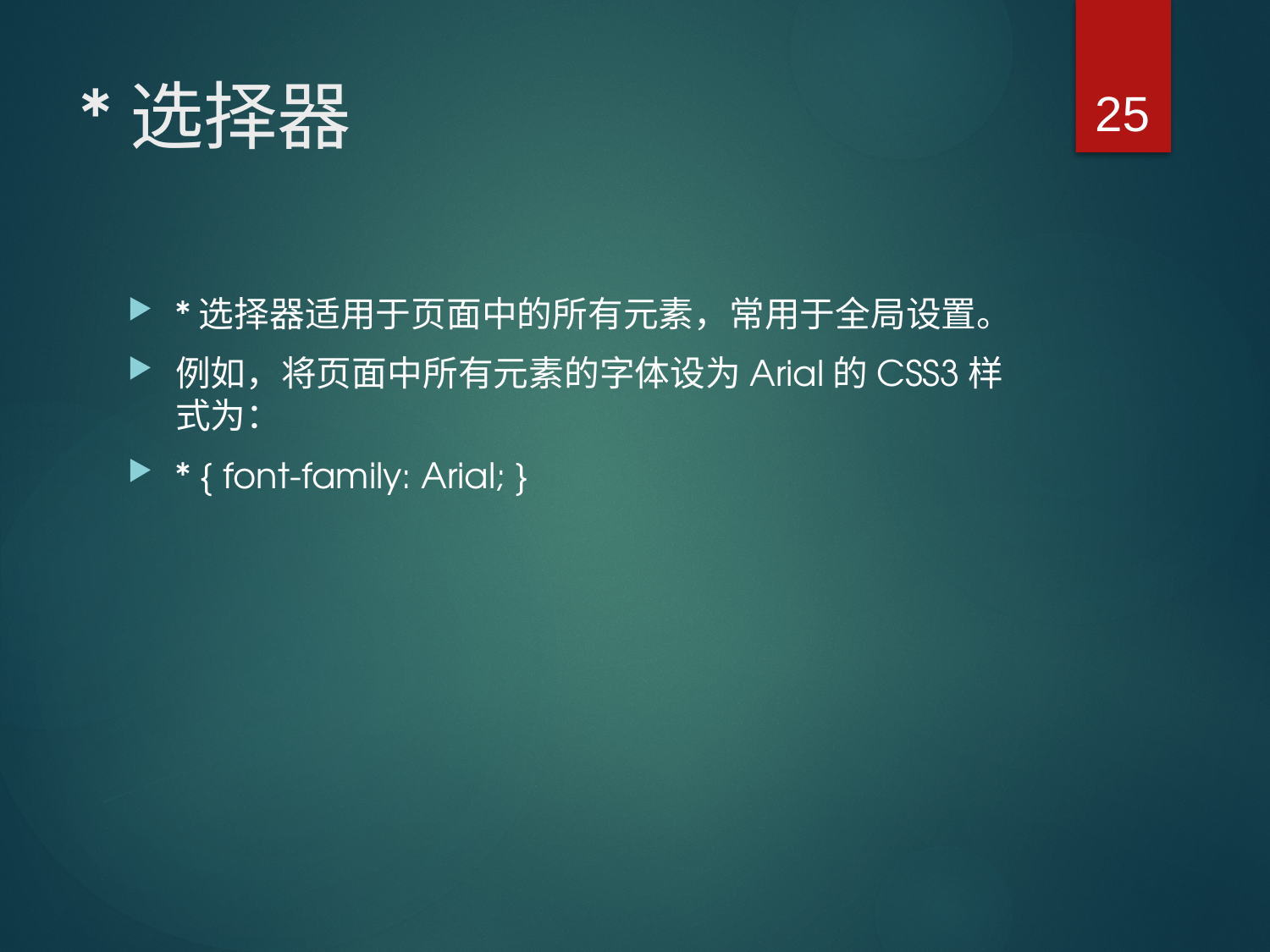

25
# *选择器
*选择器适用于页面中的所有元素，常用于全局设置。
例如，将页面中所有元素的字体设为Arial的CSS3样式为：
* { font-family: Arial; }